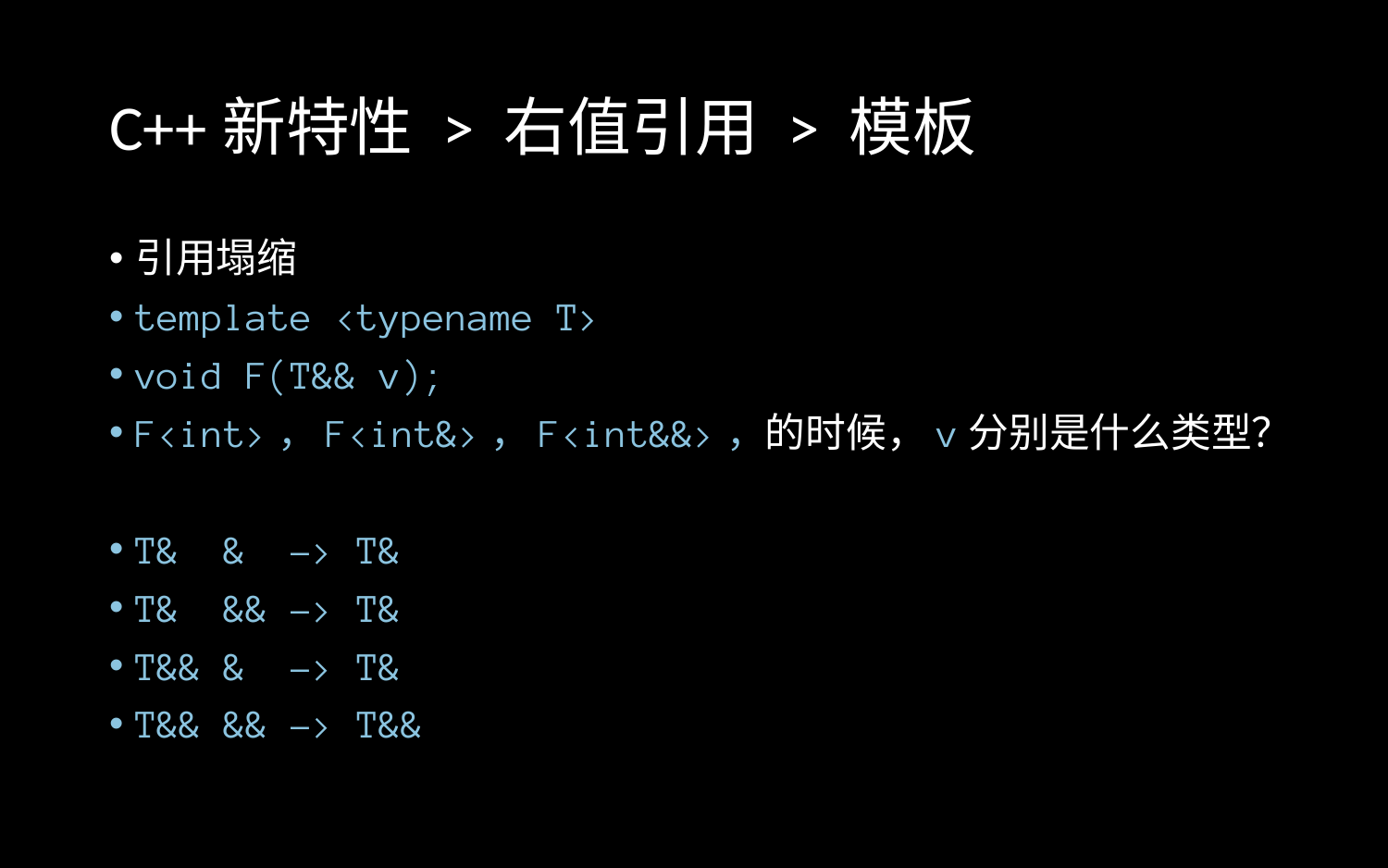

# C++新特性 > 右值引用 > 模板
引用塌缩
template <typename T>
void F(T&& v);
F<int>，F<int&>，F<int&&>，的时候，v分别是什么类型？

T&  &  -> T&
T&  && -> T&
T&& &  -> T&
T&& && -> T&&